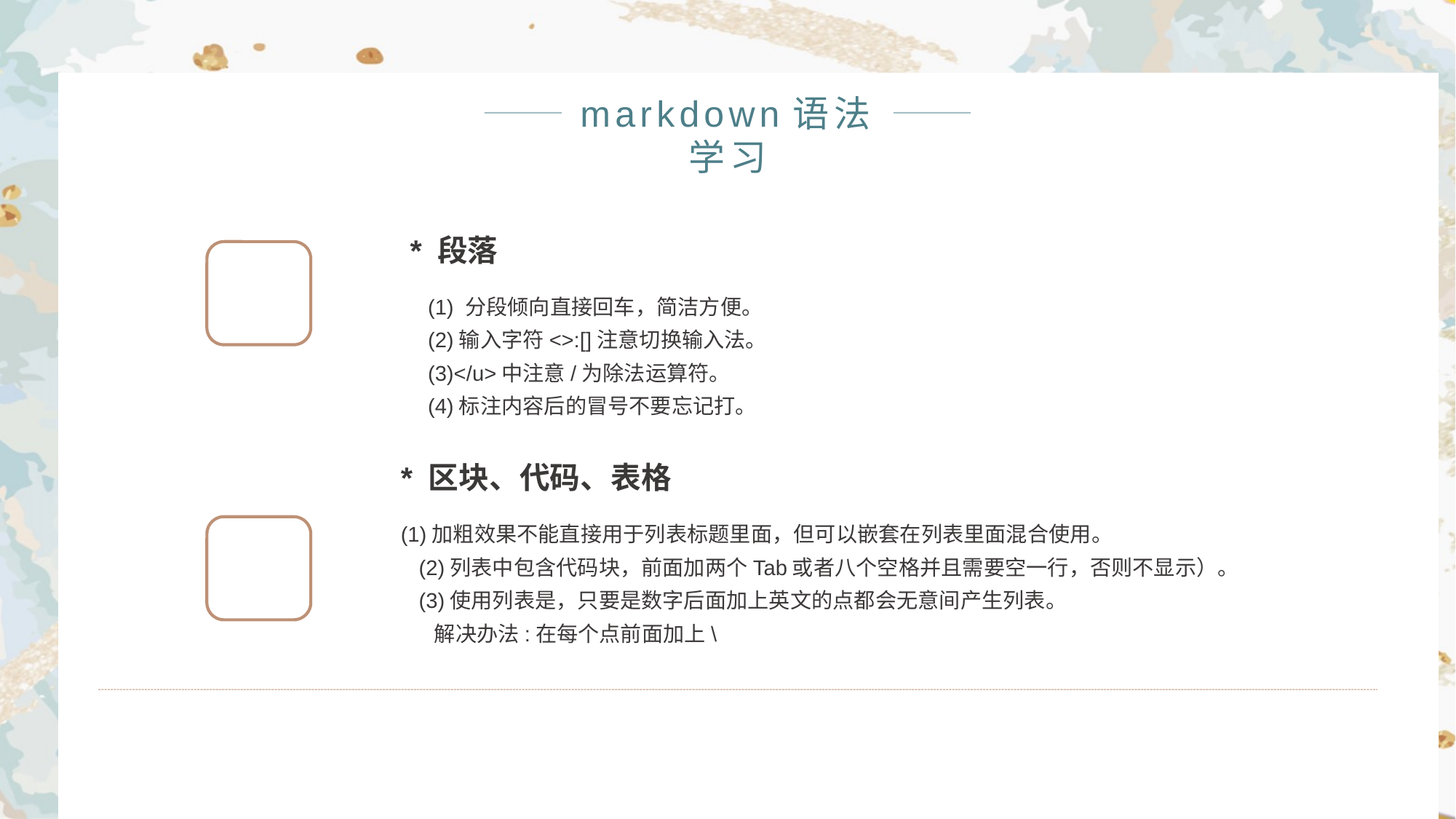

markdown语法学习
* 段落

   (1) 分段倾向直接回车，简洁方便。
   (2)输入字符<>:[]注意切换输入法。
   (3)</u>中注意/为除法运算符。
   (4)标注内容后的冒号不要忘记打。

* 区块、代码、表格
(1)加粗效果不能直接用于列表标题里面，但可以嵌套在列表里面混合使用。
   (2)列表中包含代码块，前面加两个Tab或者八个空格并且需要空一行，否则不显示）。
   (3)使用列表是，只要是数字后面加上英文的点都会无意间产生列表。
      解决办法:在每个点前面加上\